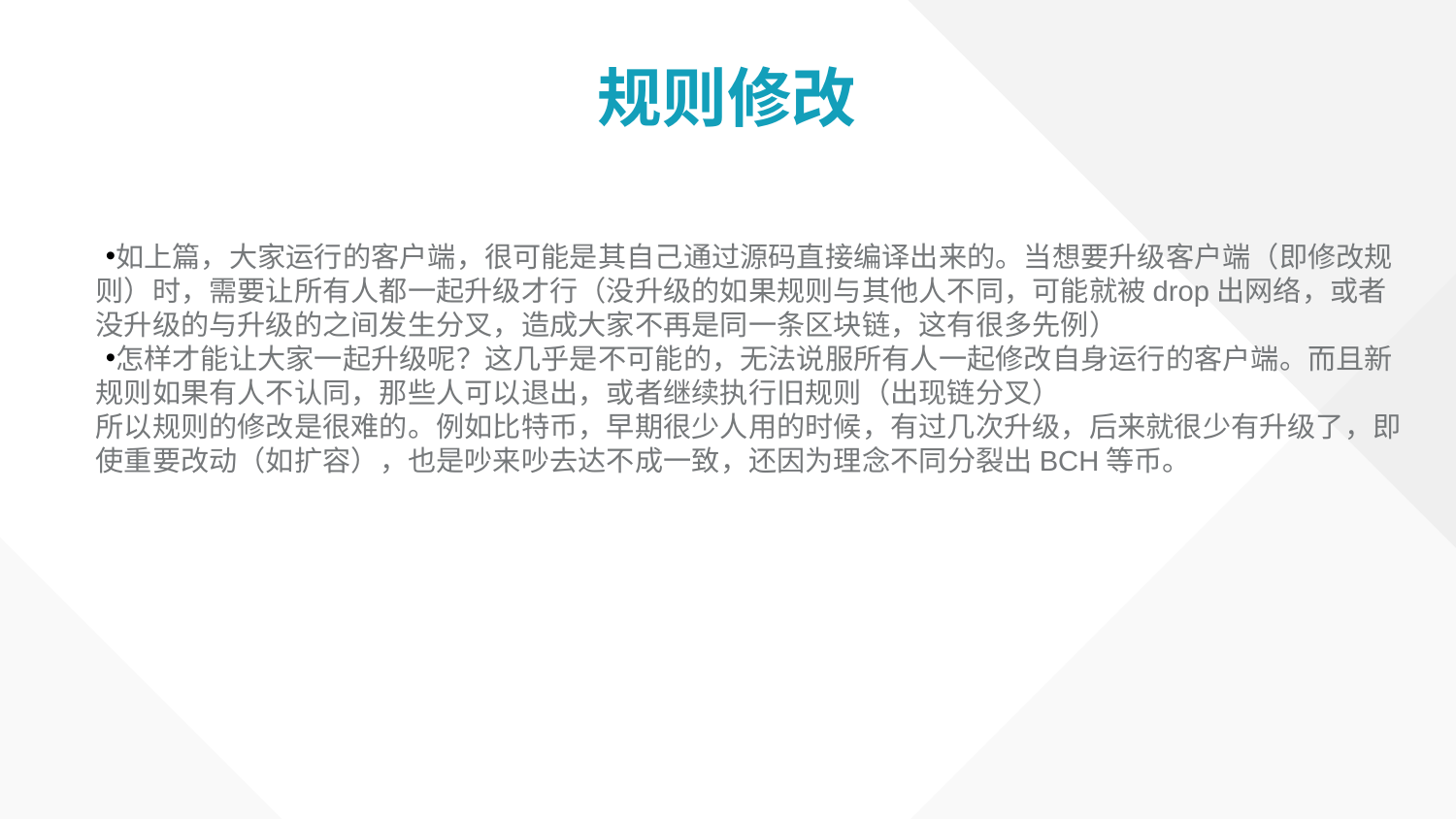

# 规则修改
如上篇，大家运行的客户端，很可能是其自己通过源码直接编译出来的。当想要升级客户端（即修改规则）时，需要让所有人都一起升级才行（没升级的如果规则与其他人不同，可能就被drop出网络，或者没升级的与升级的之间发生分叉，造成大家不再是同一条区块链，这有很多先例）
怎样才能让大家一起升级呢？这几乎是不可能的，无法说服所有人一起修改自身运行的客户端。而且新规则如果有人不认同，那些人可以退出，或者继续执行旧规则（出现链分叉）
所以规则的修改是很难的。例如比特币，早期很少人用的时候，有过几次升级，后来就很少有升级了，即使重要改动（如扩容），也是吵来吵去达不成一致，还因为理念不同分裂出BCH等币。